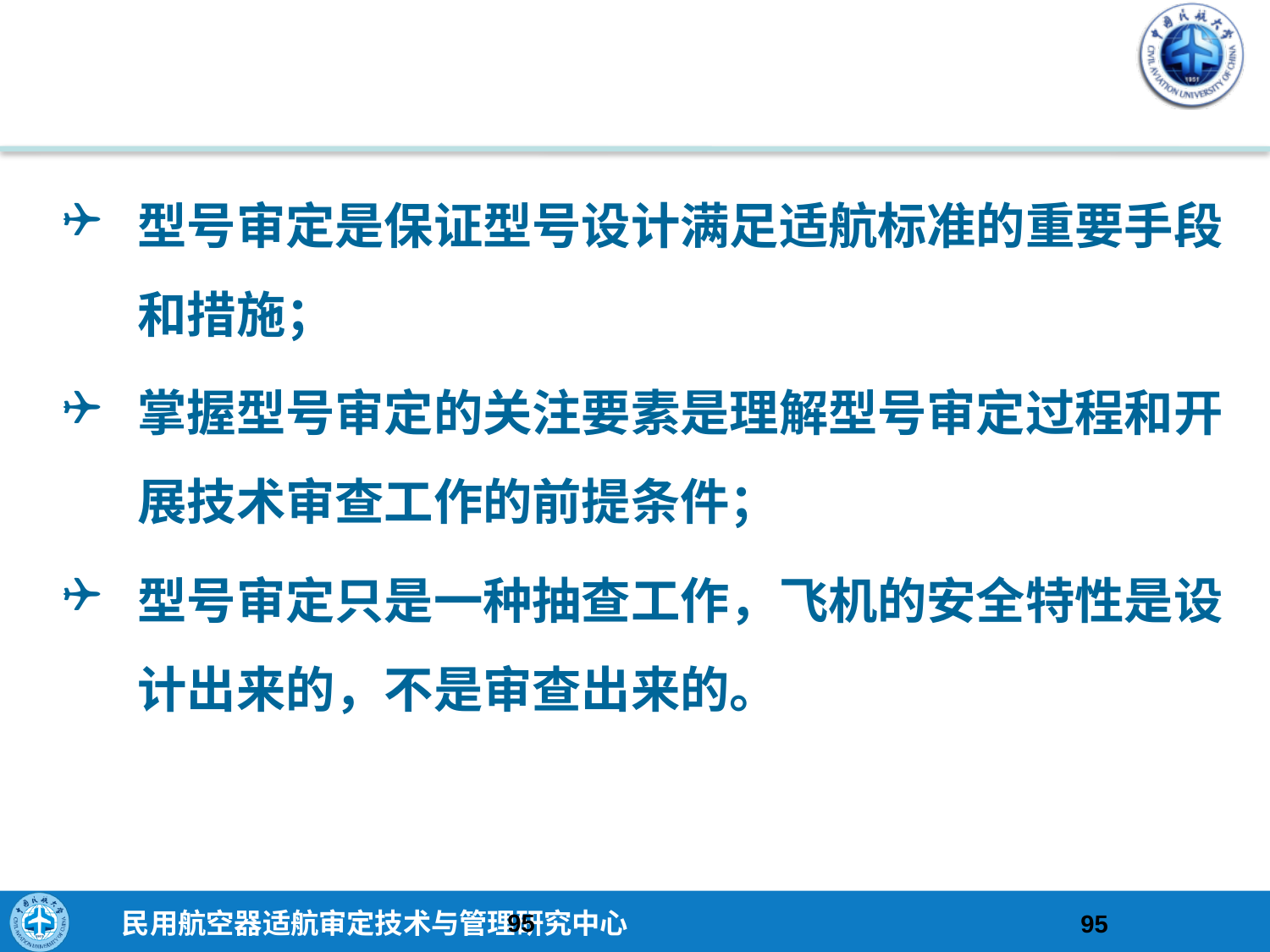

型号审定是保证型号设计满足适航标准的重要手段和措施；
掌握型号审定的关注要素是理解型号审定过程和开展技术审查工作的前提条件；
型号审定只是一种抽查工作，飞机的安全特性是设计出来的，不是审查出来的。
95